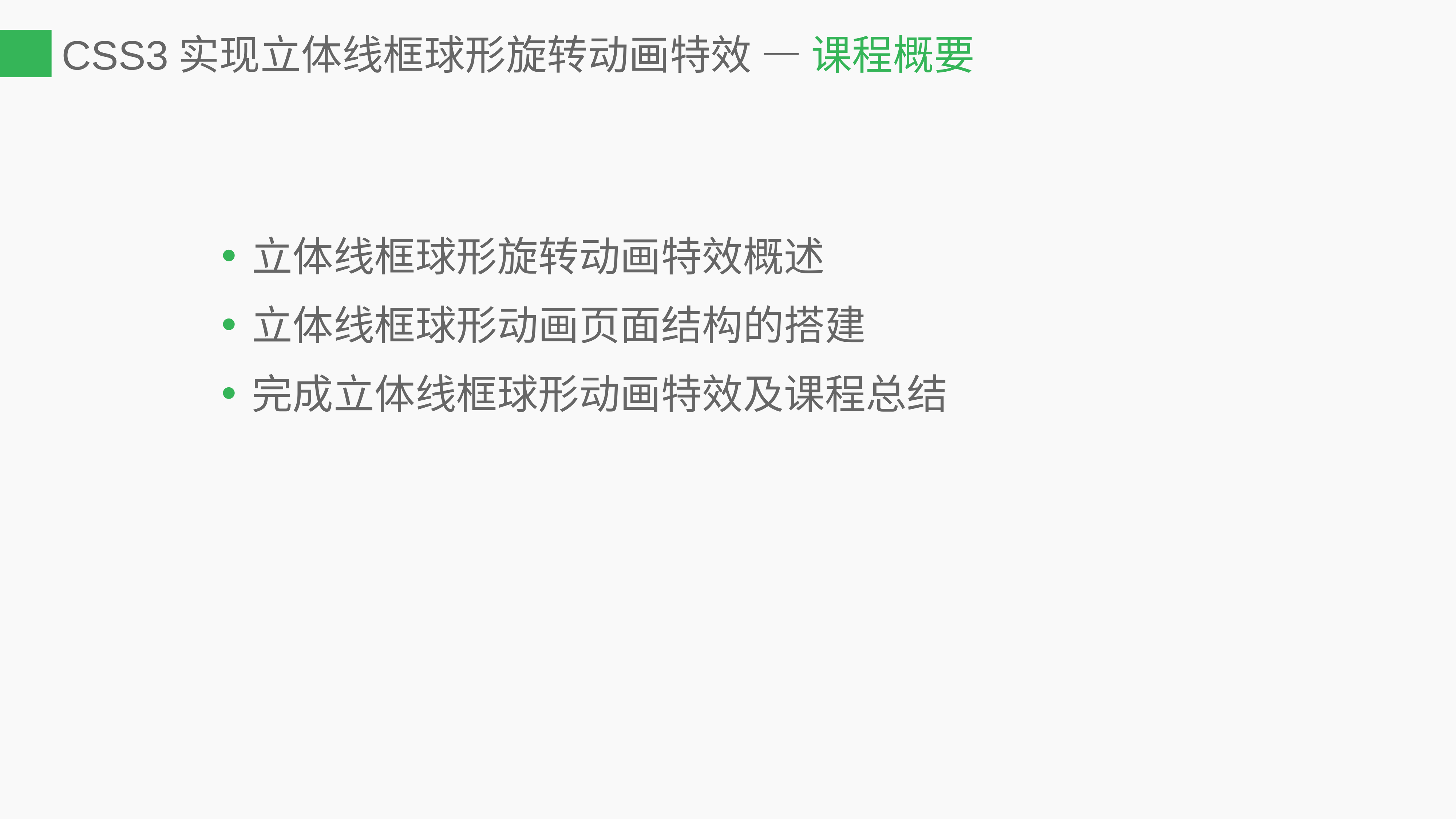

# CSS3实现立体线框球形旋转动画特效 — 课程概要
立体线框球形旋转动画特效概述
立体线框球形动画页面结构的搭建
完成立体线框球形动画特效及课程总结